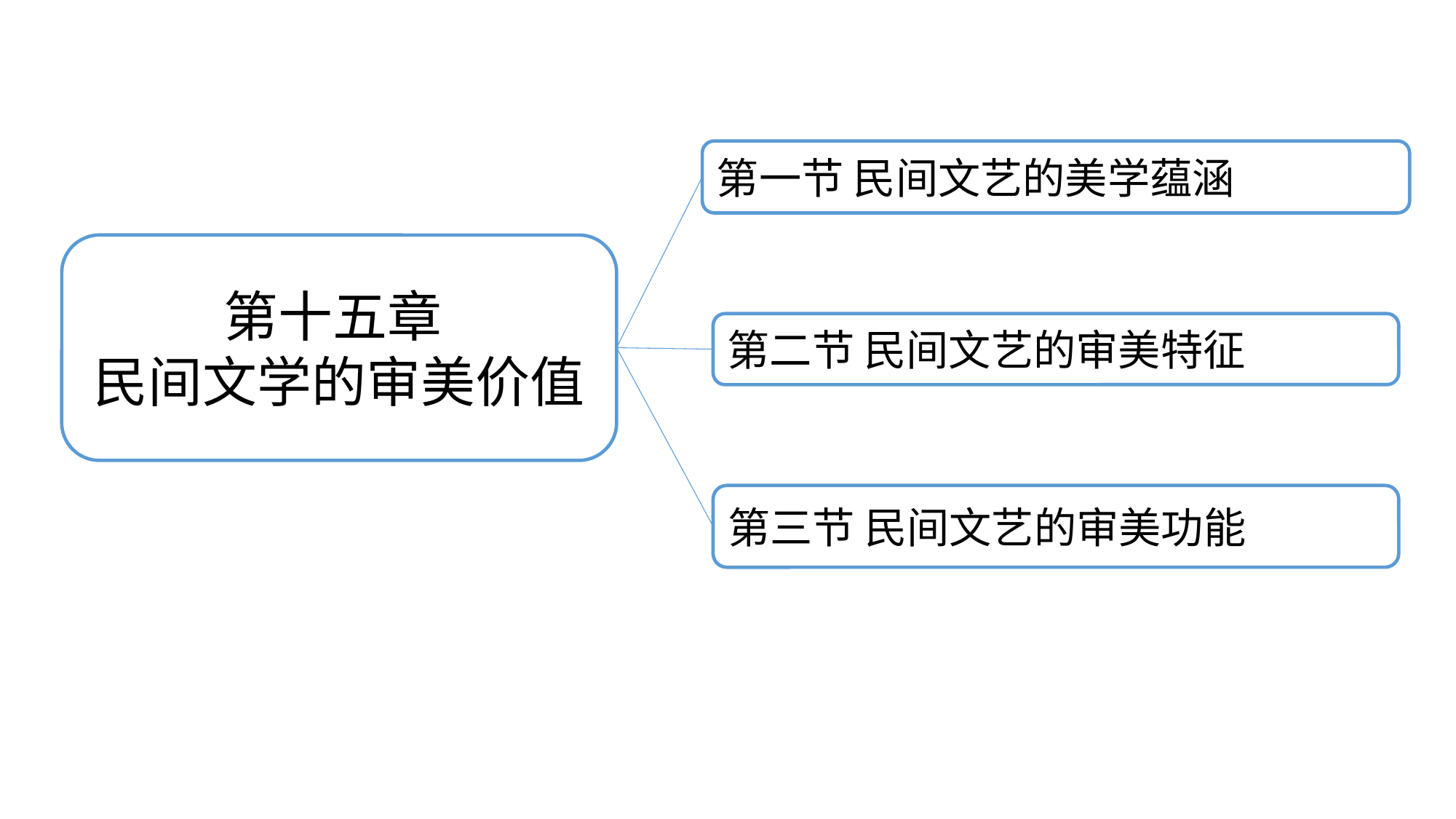

第一节 民间文艺的美学蕴涵
第十五章
民间文学的审美价值
第二节 民间文艺的审美特征
第三节 民间文艺的审美功能